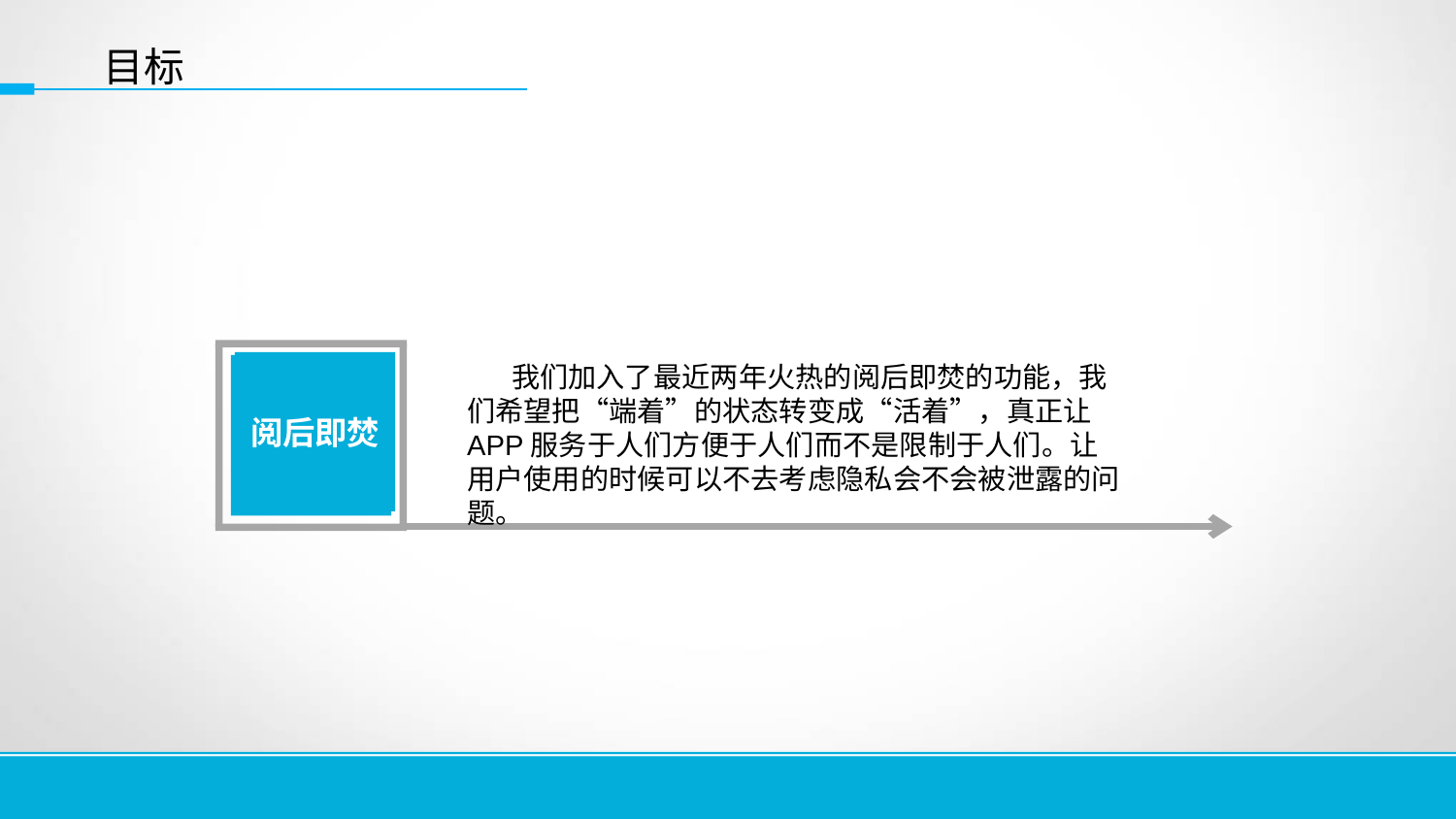

目标

      我们加入了最近两年火热的阅后即焚的功能，我们希望把“端着”的状态转变成“活着”，真正让APP服务于人们方便于人们而不是限制于人们。让用户使用的时候可以不去考虑隐私会不会被泄露的问题。
阅后即焚
朋友圈

10